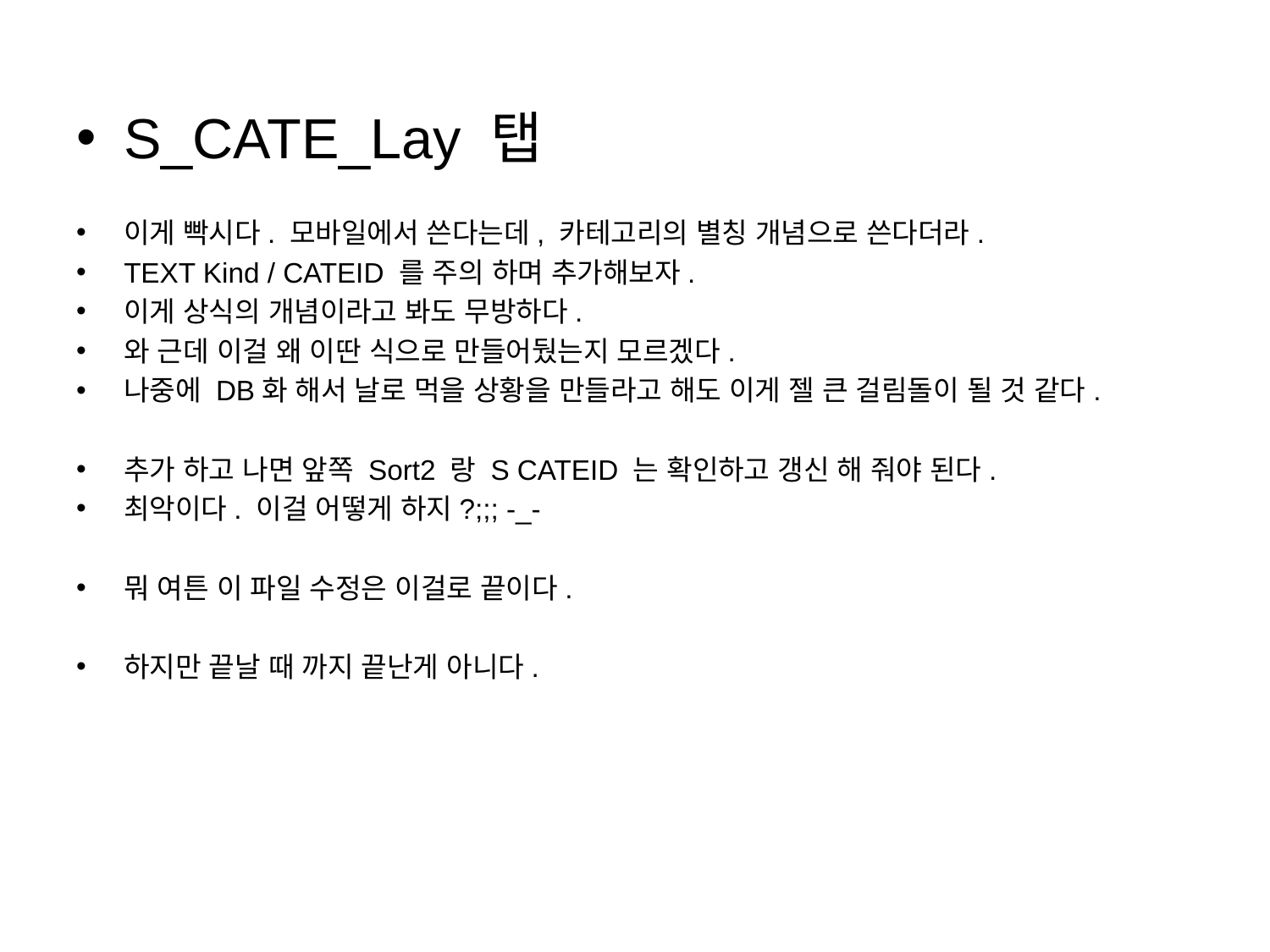

S_CATE_Lay 탭

이게 빡시다. 모바일에서 쓴다는데, 카테고리의 별칭 개념으로 쓴다더라.
TEXT Kind / CATEID 를 주의 하며 추가해보자.
이게 상식의 개념이라고 봐도 무방하다.
와 근데 이걸 왜 이딴 식으로 만들어뒀는지 모르겠다.
나중에 DB화 해서 날로 먹을 상황을 만들라고 해도 이게 젤 큰 걸림돌이 될 것 같다.

추가 하고 나면 앞쪽 Sort2 랑 S CATEID 는 확인하고 갱신 해 줘야 된다.
최악이다. 이걸 어떻게 하지?;;; -_-

뭐 여튼 이 파일 수정은 이걸로 끝이다.

하지만 끝날 때 까지 끝난게 아니다.